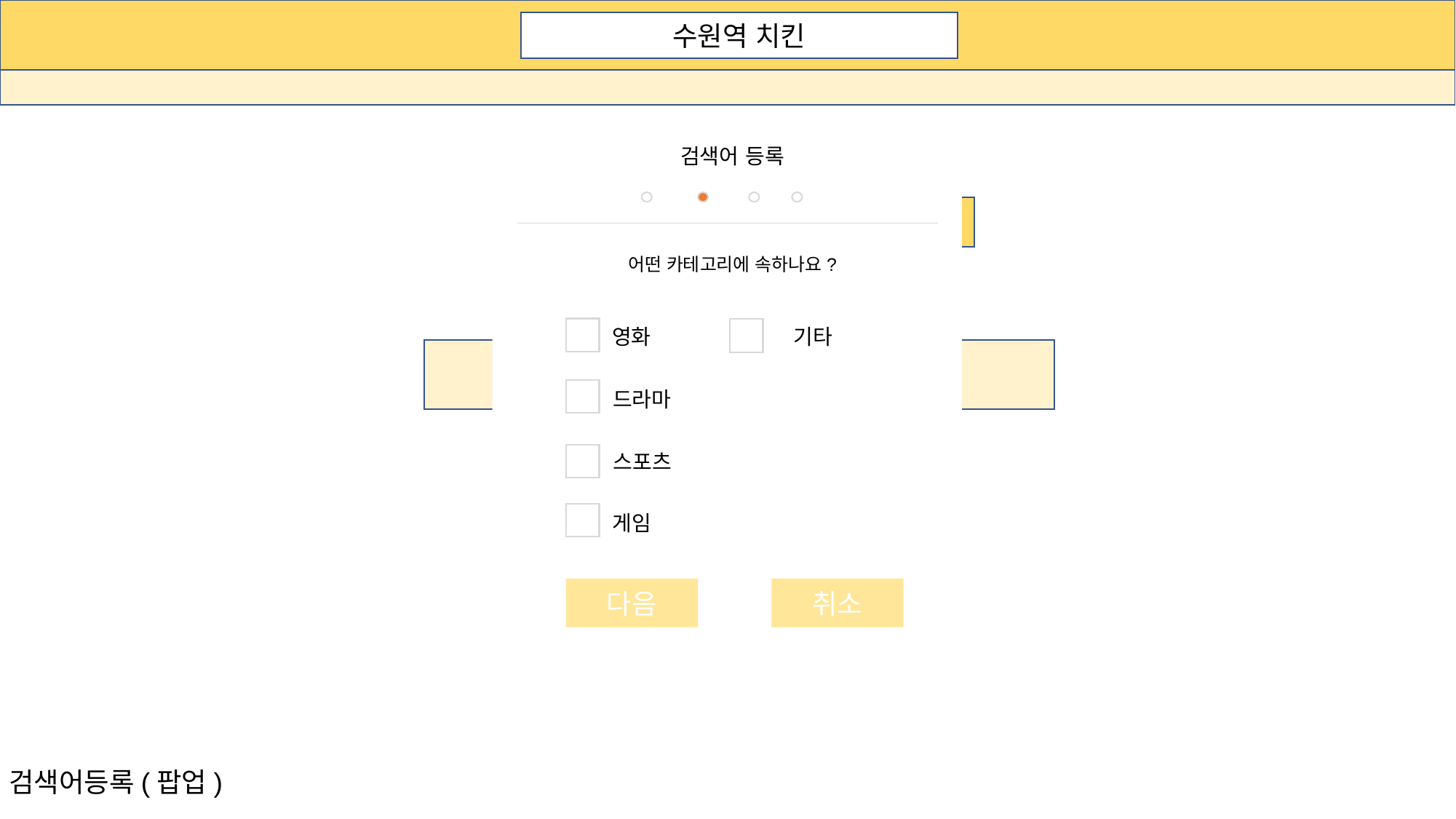

수원역 치킨

검색어 등록

“수원역 치킨” 에 대한 검색 결과가 존재하지 않습니다.
어떤 카테고리에 속하나요?

영화
기타

검색어 등록 요청하기

드라마
스포츠

게임
다음
취소
검색어등록(팝업)